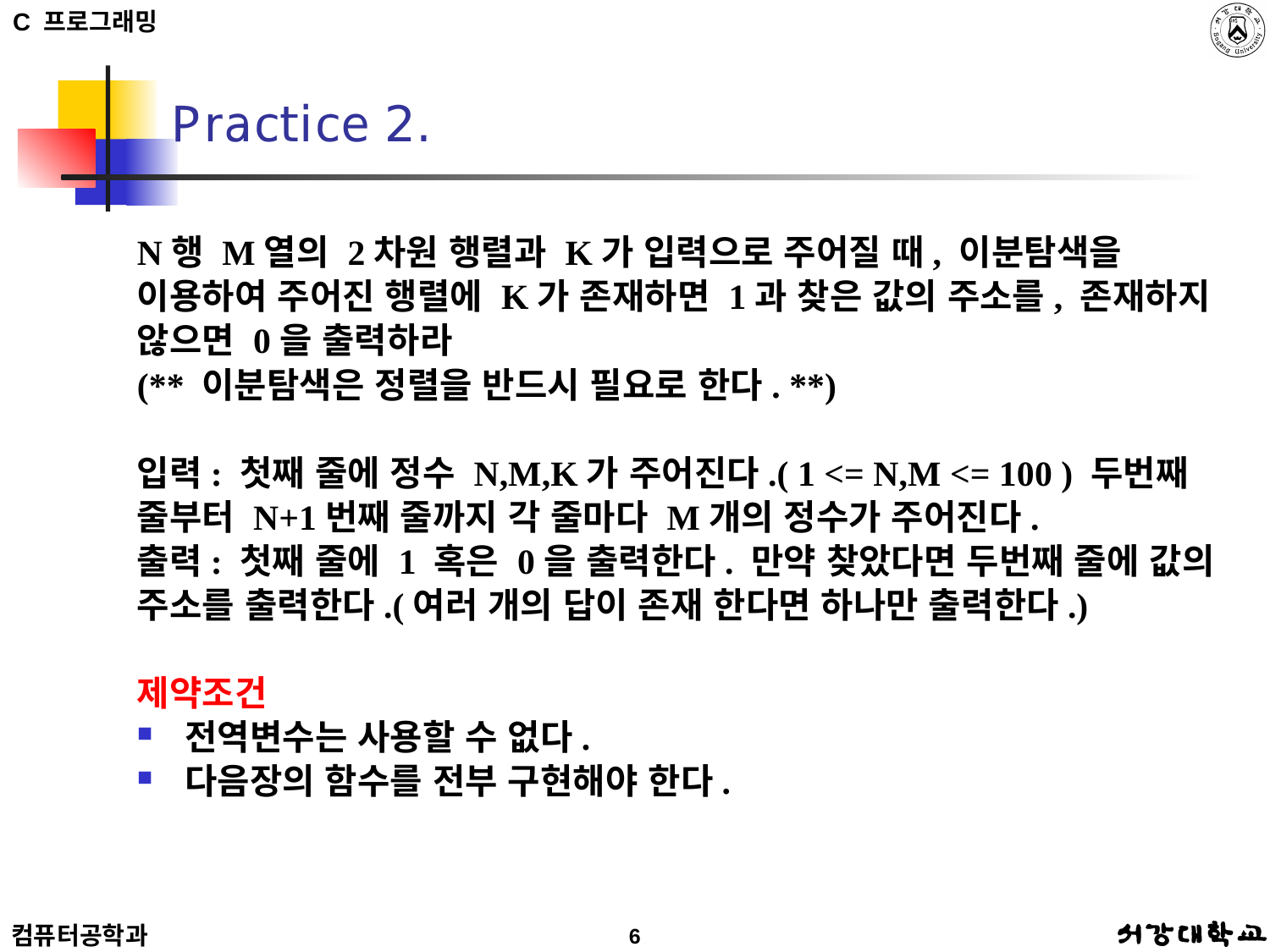

# Practice 2.
N행 M열의 2차원 행렬과 K가 입력으로 주어질 때, 이분탐색을 이용하여 주어진 행렬에 K가 존재하면 1과 찾은 값의 주소를, 존재하지 않으면 0을 출력하라
(** 이분탐색은 정렬을 반드시 필요로 한다. **)

입력: 첫째 줄에 정수 N,M,K가 주어진다.( 1 <= N,M <= 100 ) 두번째 줄부터 N+1번째 줄까지 각 줄마다 M개의 정수가 주어진다.
출력: 첫째 줄에 1 혹은 0을 출력한다. 만약 찾았다면 두번째 줄에 값의 주소를 출력한다.(여러 개의 답이 존재 한다면 하나만 출력한다.)

제약조건
전역변수는 사용할 수 없다.
다음장의 함수를 전부 구현해야 한다.

6